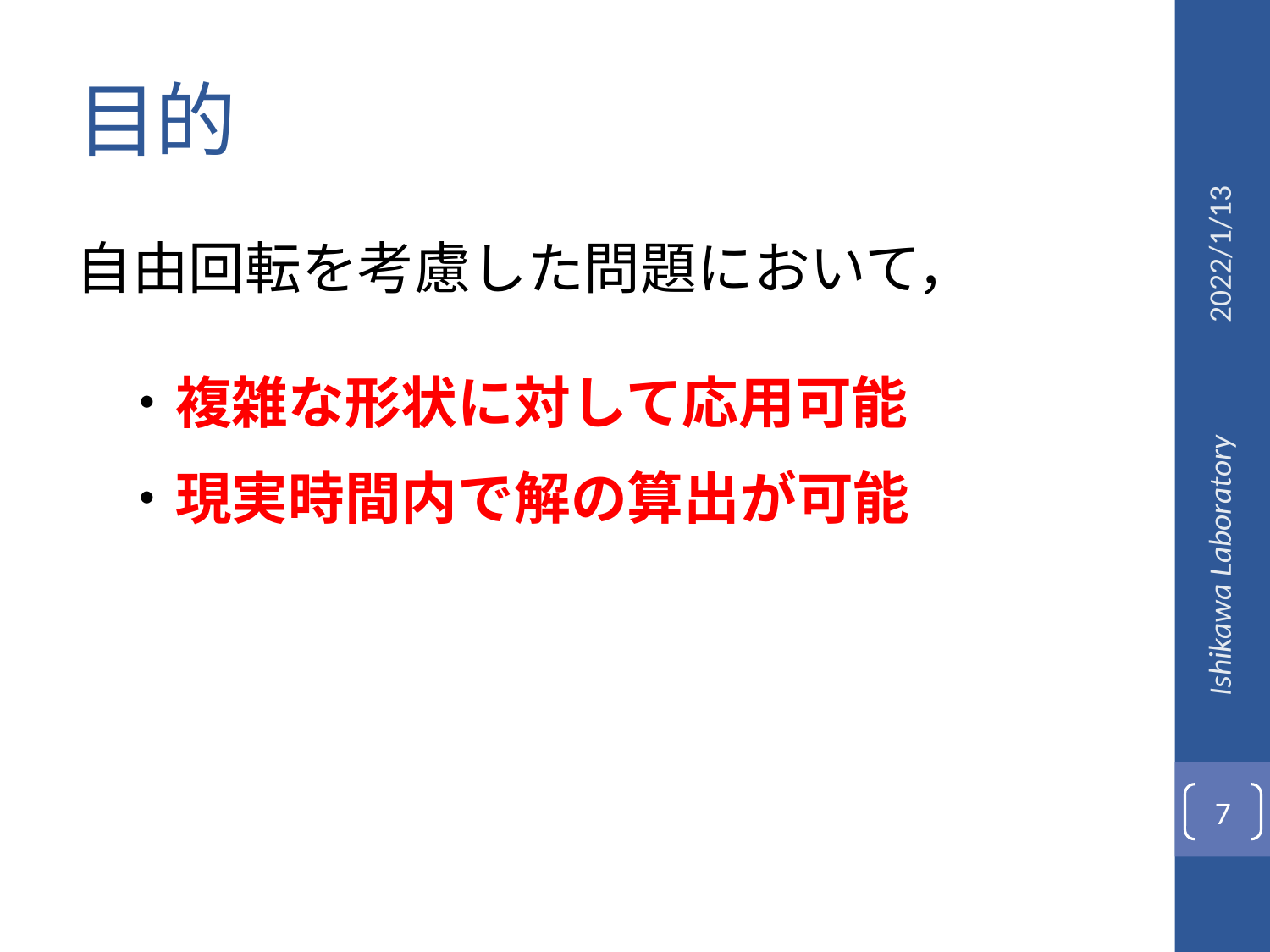

# 目的
2022/1/13
自由回転を考慮した問題において，
・複雑な形状に対して応用可能
・現実時間内で解の算出が可能
Ishikawa Laboratory
7